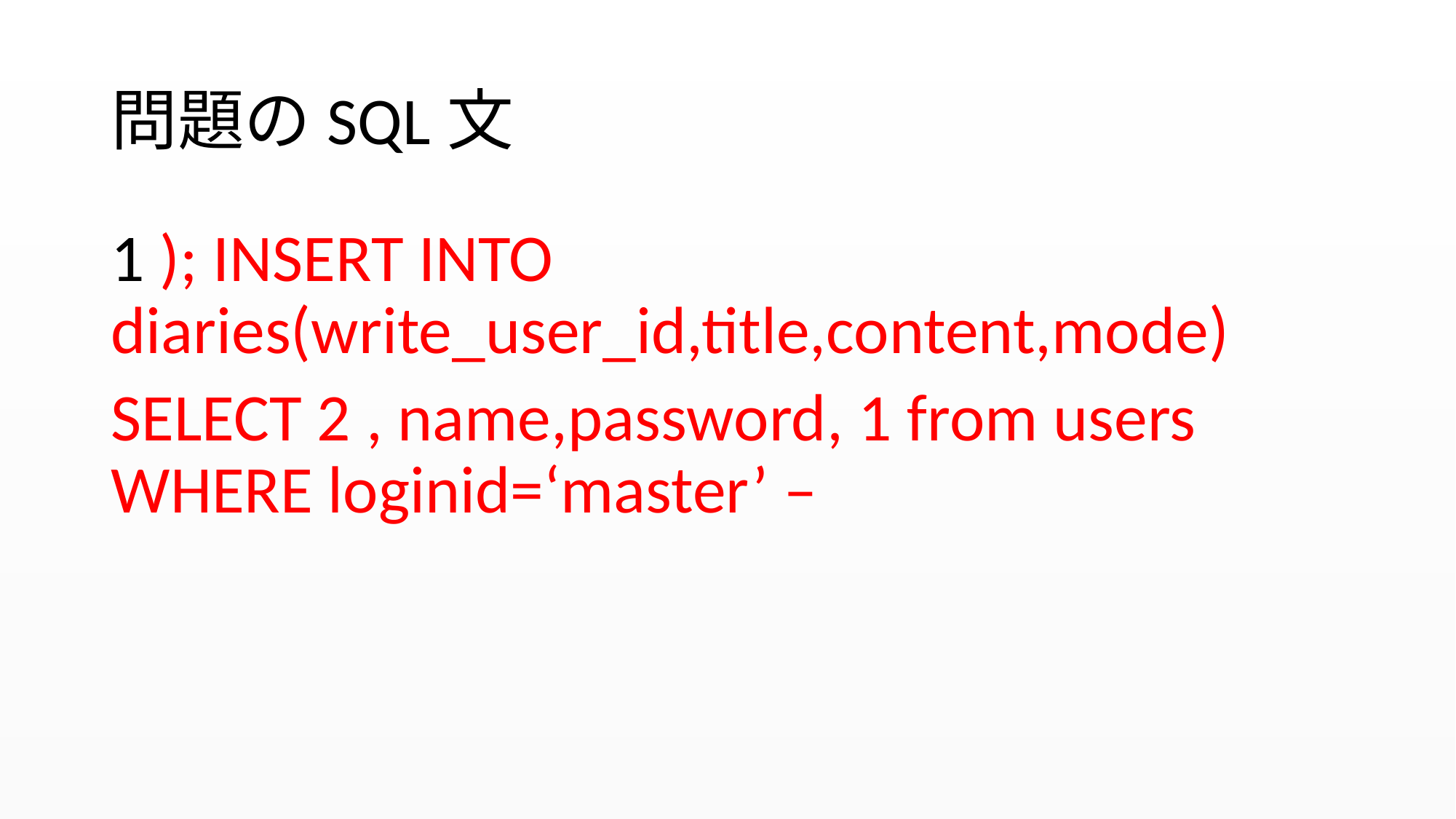

# 問題のSQL文
1 ); INSERT INTO diaries(write_user_id,title,content,mode)
SELECT 2 , name,password, 1 from users WHERE loginid=‘master’ –